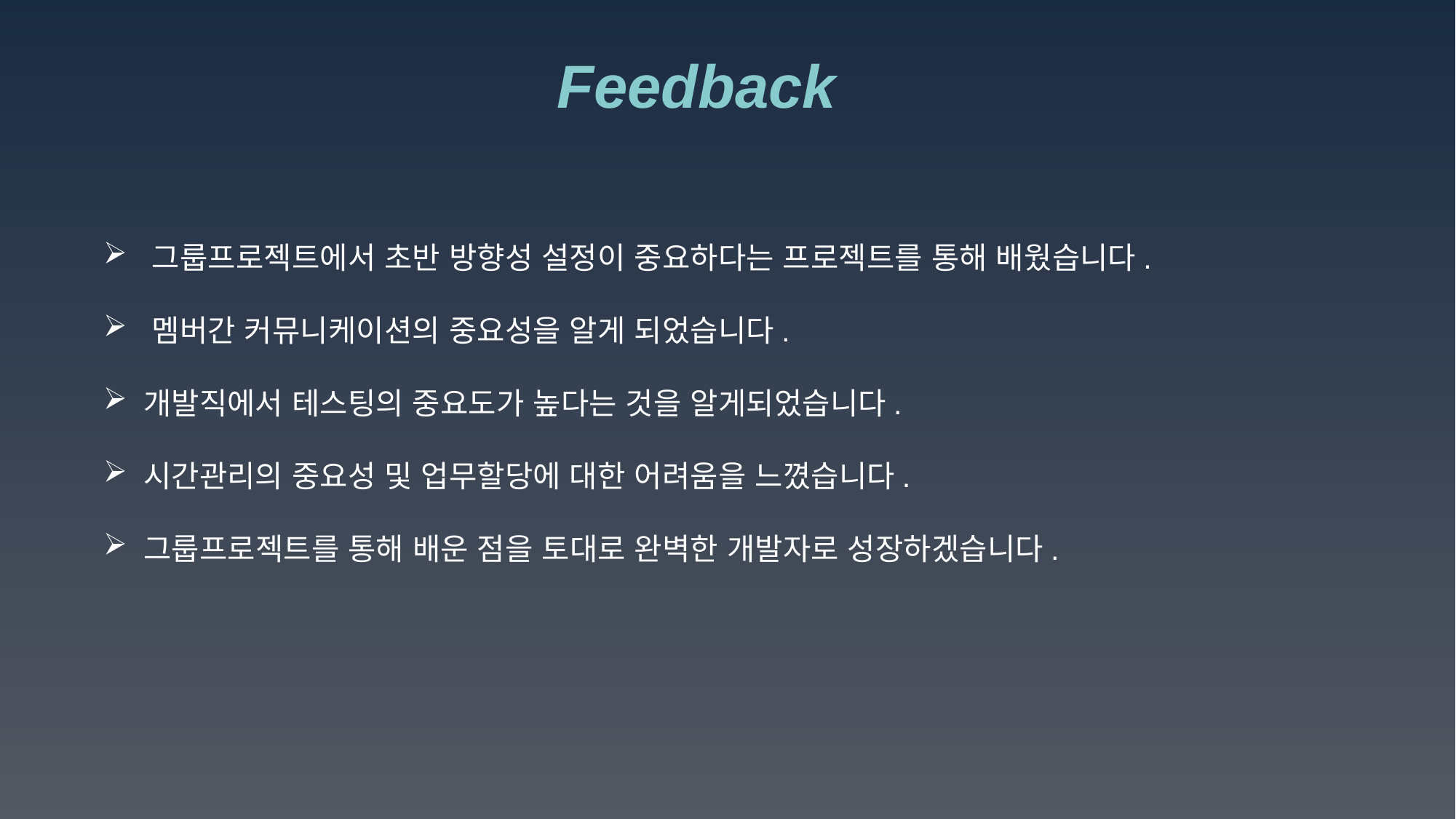

Feedback
  그룹프로젝트에서 초반 방향성 설정이 중요하다는 프로젝트를 통해 배웠습니다.

  멤버간 커뮤니케이션의 중요성을 알게 되었습니다.

 개발직에서 테스팅의 중요도가 높다는 것을 알게되었습니다.

 시간관리의 중요성 및 업무할당에 대한 어려움을 느꼈습니다.

 그룹프로젝트를 통해 배운 점을 토대로 완벽한 개발자로 성장하겠습니다.